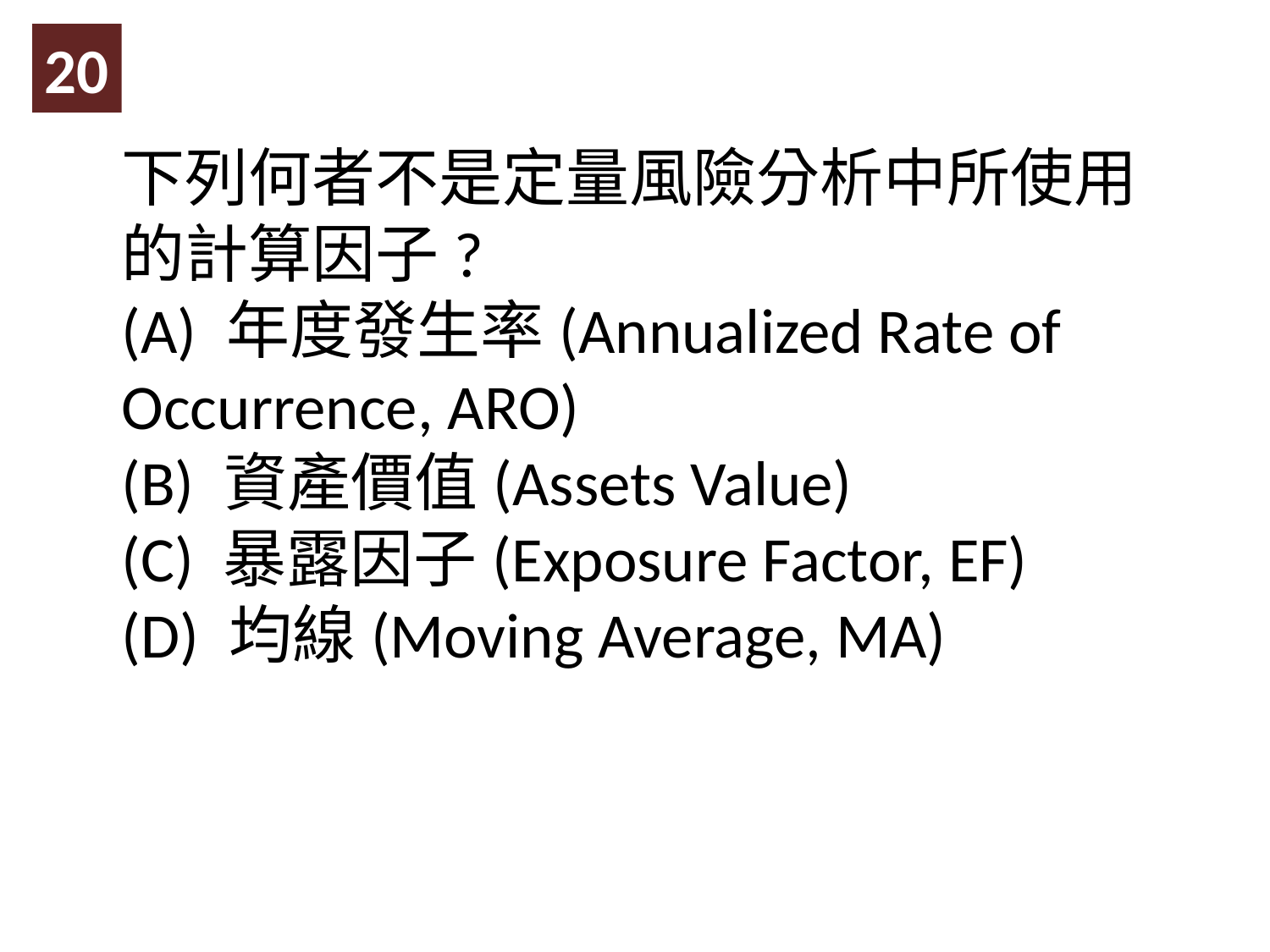

20
下列何者不是定量風險分析中所使用的計算因子?
(A) 年度發生率(Annualized Rate of Occurrence, ARO)
(B) 資產價值(Assets Value)
(C) 暴露因子(Exposure Factor, EF)
(D) 均線(Moving Average, MA)